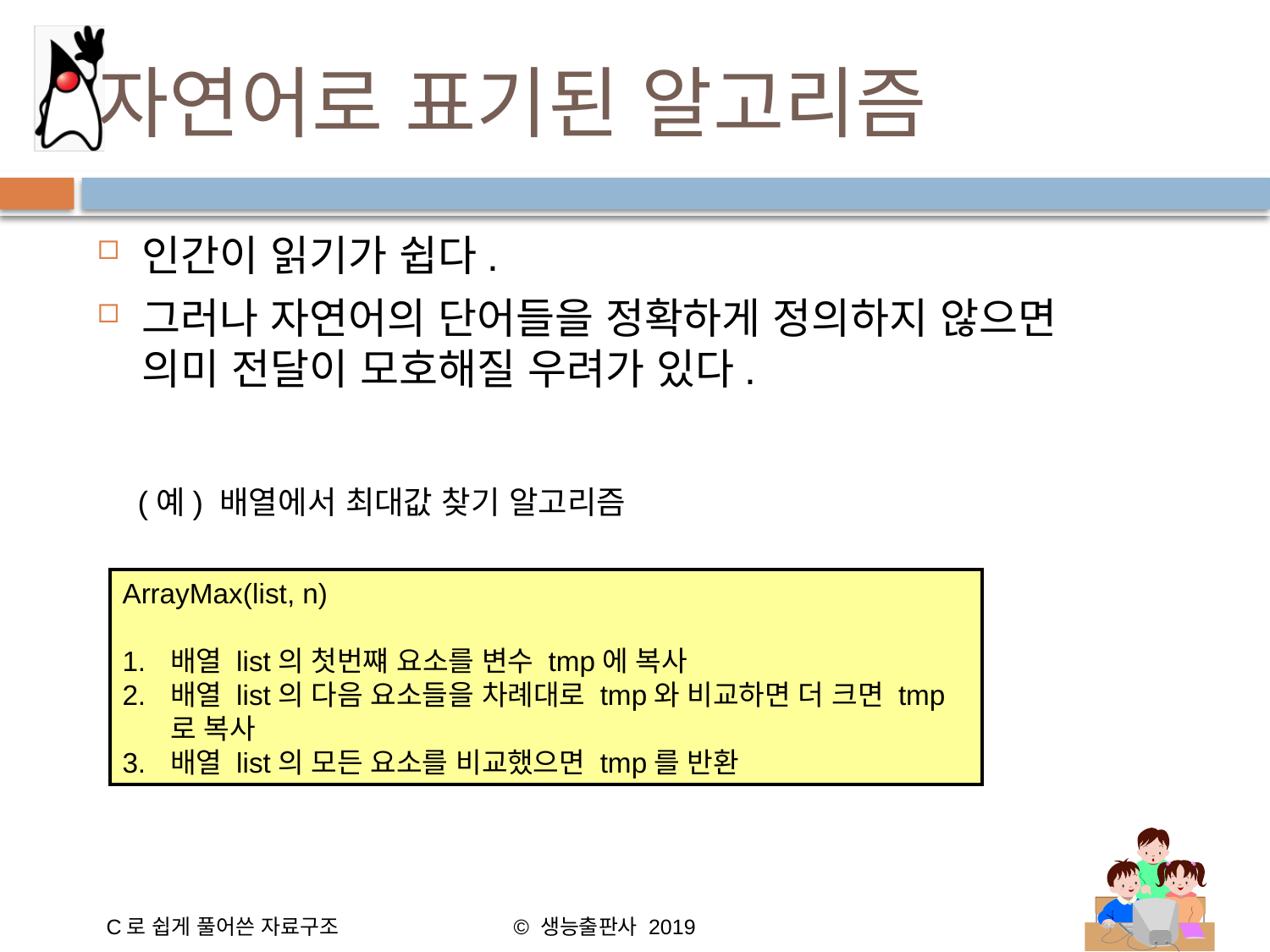

# 자연어로 표기된 알고리즘
인간이 읽기가 쉽다.
그러나 자연어의 단어들을 정확하게 정의하지 않으면 의미 전달이 모호해질 우려가 있다.
(예) 배열에서 최대값 찾기 알고리즘
ArrayMax(list, n)

배열 list의 첫번쨰 요소를 변수 tmp에 복사
배열 list의 다음 요소들을 차례대로 tmp와 비교하면 더 크면 tmp로 복사
배열 list의 모든 요소를 비교했으면 tmp를 반환